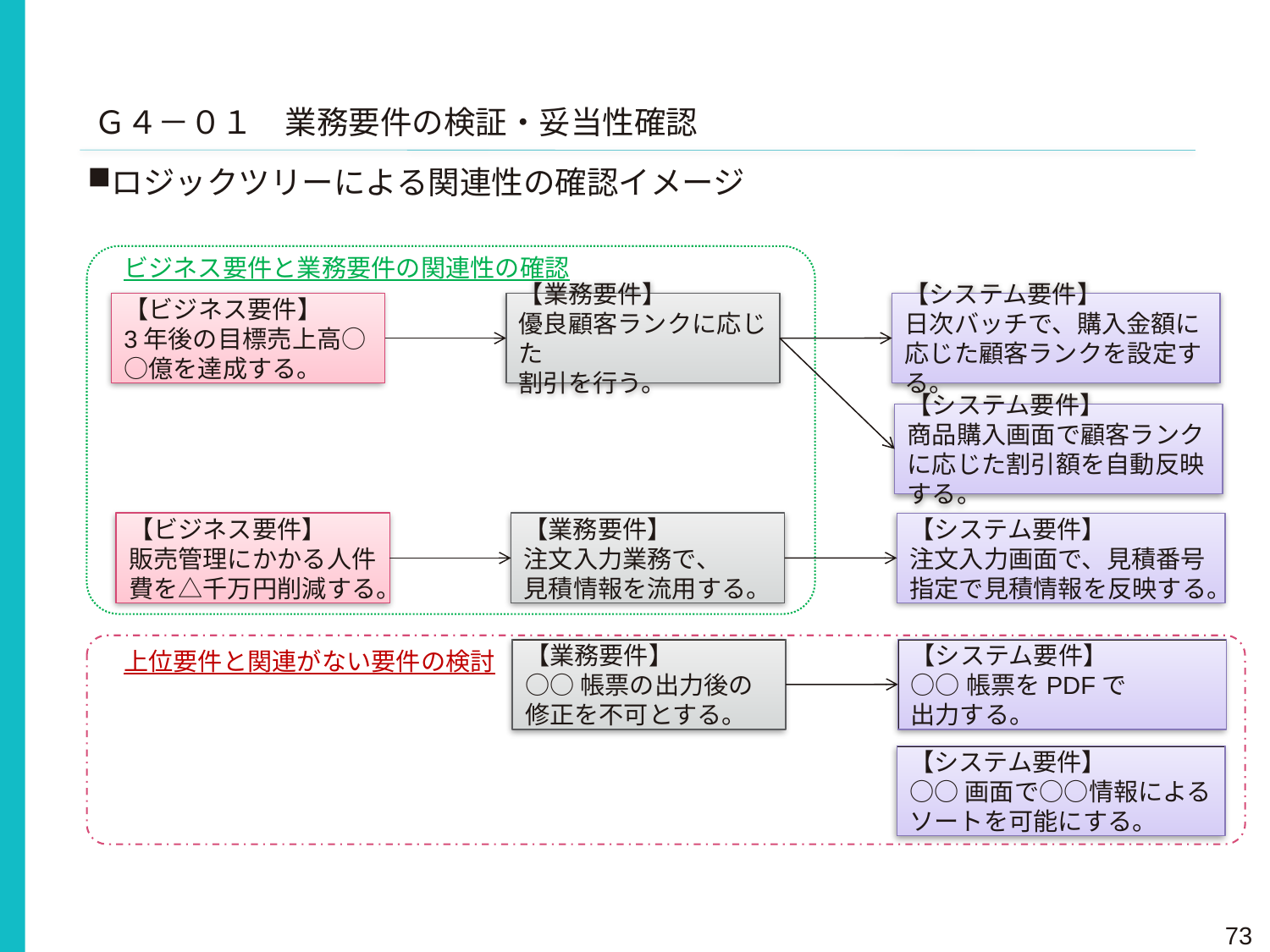

Ｇ４－０１　業務要件の検証・妥当性確認
ロジックツリーによる関連性の確認イメージ

ビジネス要件と業務要件の関連性の確認
【システム要件】
日次バッチで、購入金額に
応じた顧客ランクを設定する。
【ビジネス要件】
3年後の目標売上高○○億を達成する。
【業務要件】
優良顧客ランクに応じた
割引を行う。
【システム要件】
商品購入画面で顧客ランクに応じた割引額を自動反映する。
【システム要件】
注文入力画面で、見積番号指定で見積情報を反映する。
【ビジネス要件】
販売管理にかかる人件費を△千万円削減する。
【業務要件】
注文入力業務で、
見積情報を流用する。

【システム要件】
○○帳票をPDFで
出力する。
上位要件と関連がない要件の検討
【業務要件】
○○帳票の出力後の
修正を不可とする。
【システム要件】
○○画面で○○情報によるソートを可能にする。
73